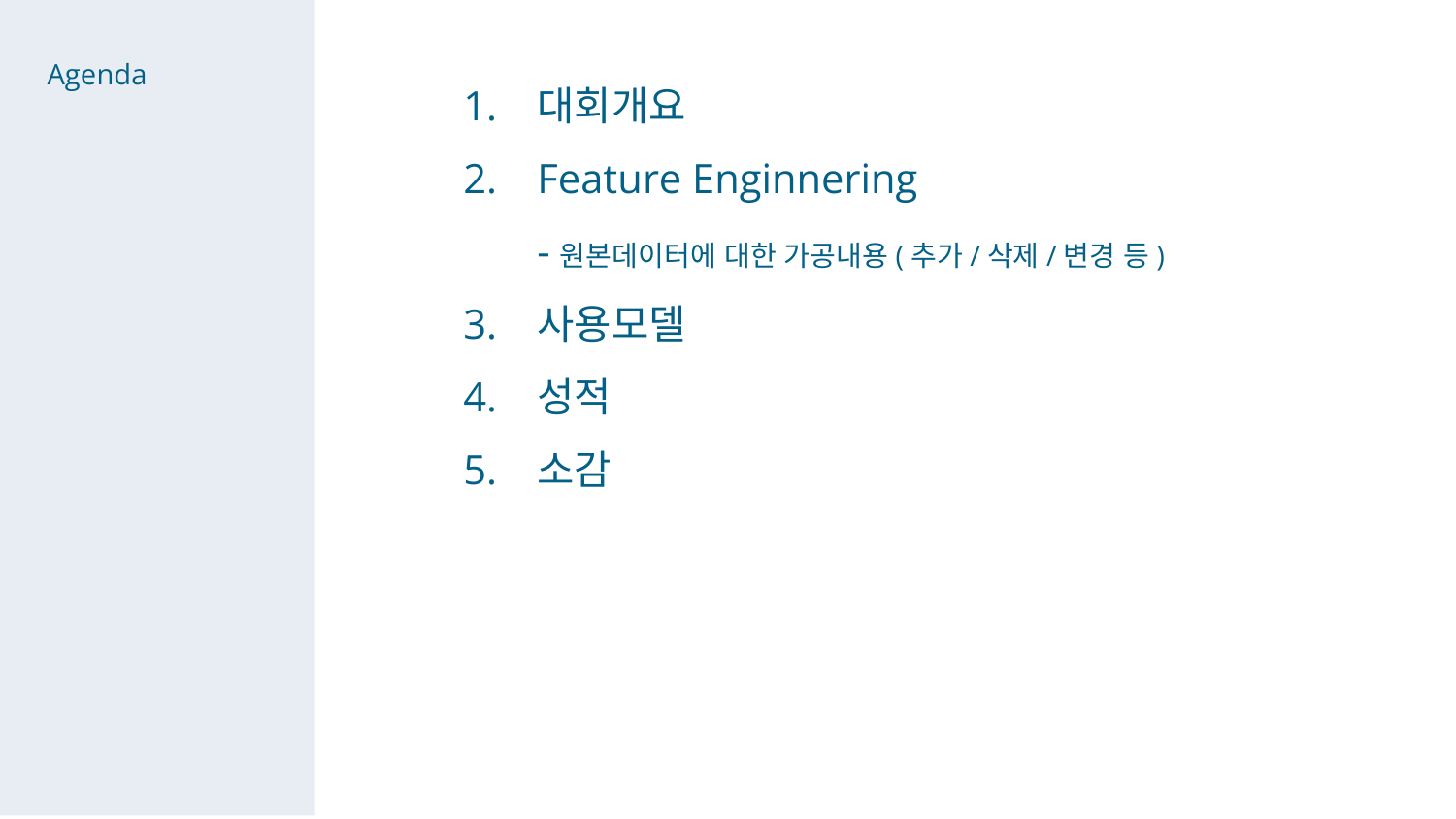

Agenda
대회개요
Feature Enginnering
	-원본데이터에 대한 가공내용(추가/삭제/변경 등)
3.	사용모델
4.	성적
5. 	소감